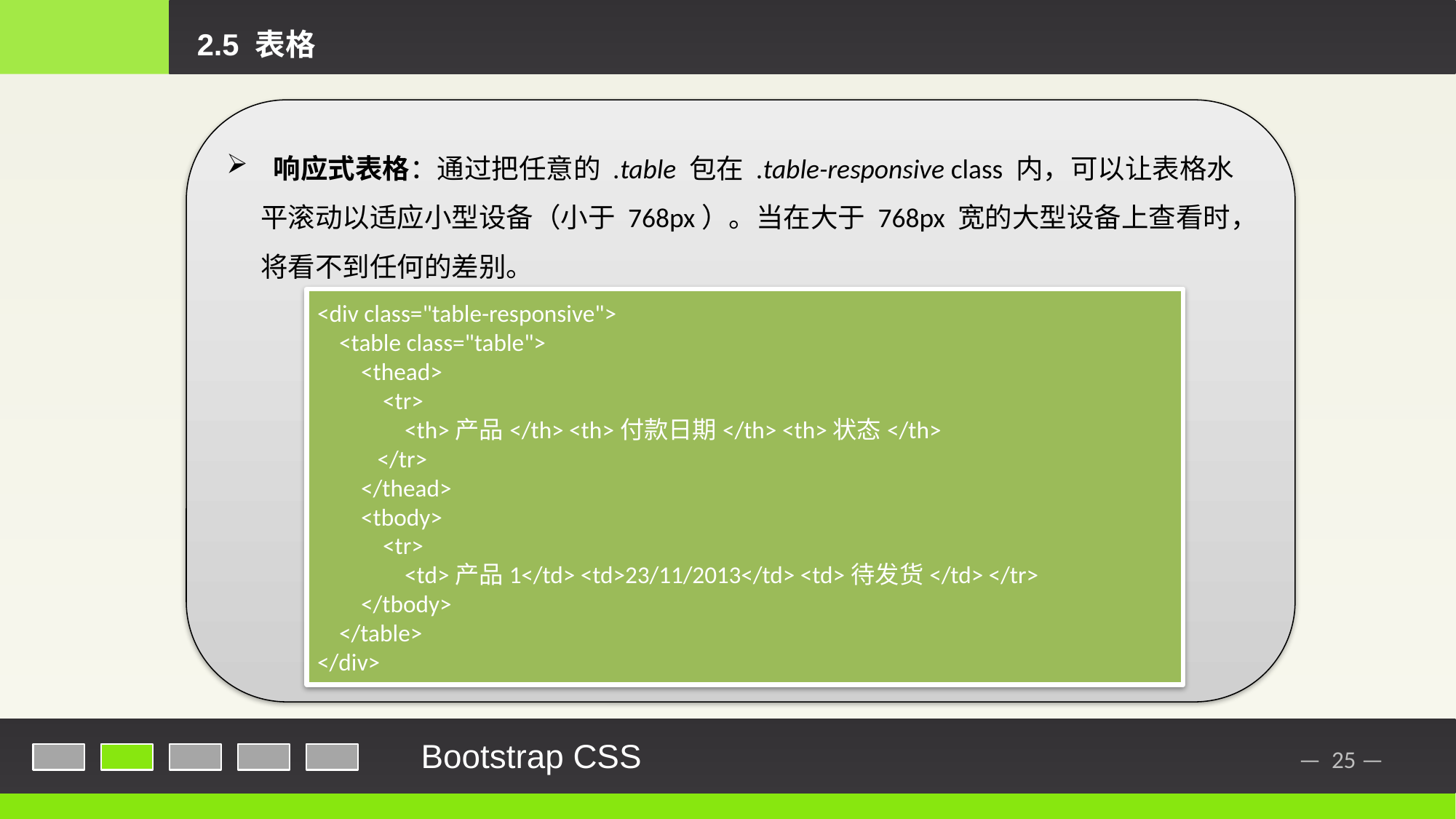

2.5 表格
 响应式表格：通过把任意的 .table 包在 .table-responsive class 内，可以让表格水平滚动以适应小型设备（小于 768px）。当在大于 768px 宽的大型设备上查看时，将看不到任何的差别。
<div class="table-responsive">
    <table class="table">
        <thead>
            <tr>
                <th>产品</th> <th>付款日期</th> <th>状态</th>
           </tr>
        </thead>
        <tbody>
            <tr>
                <td>产品1</td> <td>23/11/2013</td> <td>待发货</td> </tr>
        </tbody>
    </table>
</div>